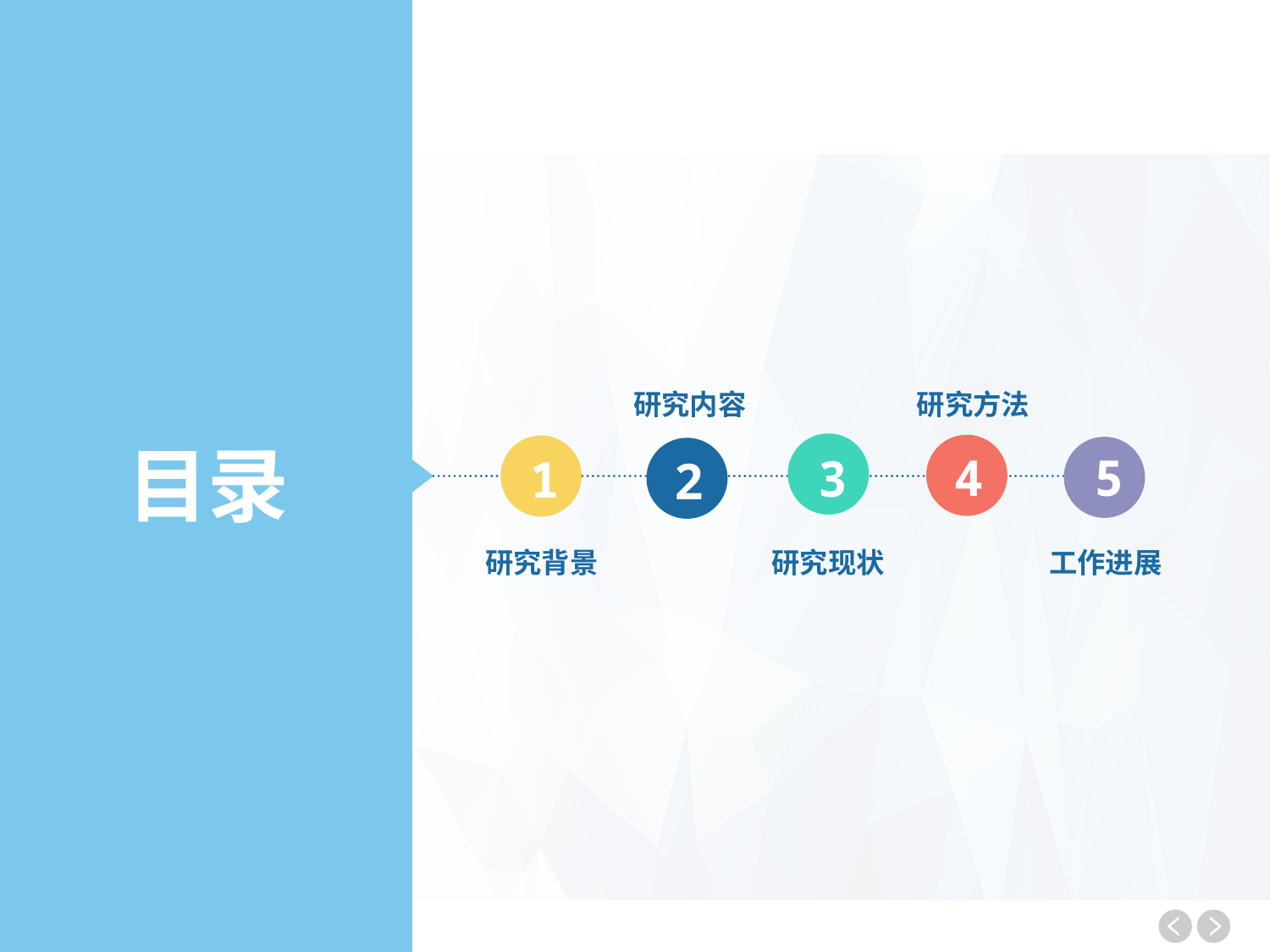

研究内容
研究方法
目录

4
5
3
1
2
研究背景
研究现状
工作进展